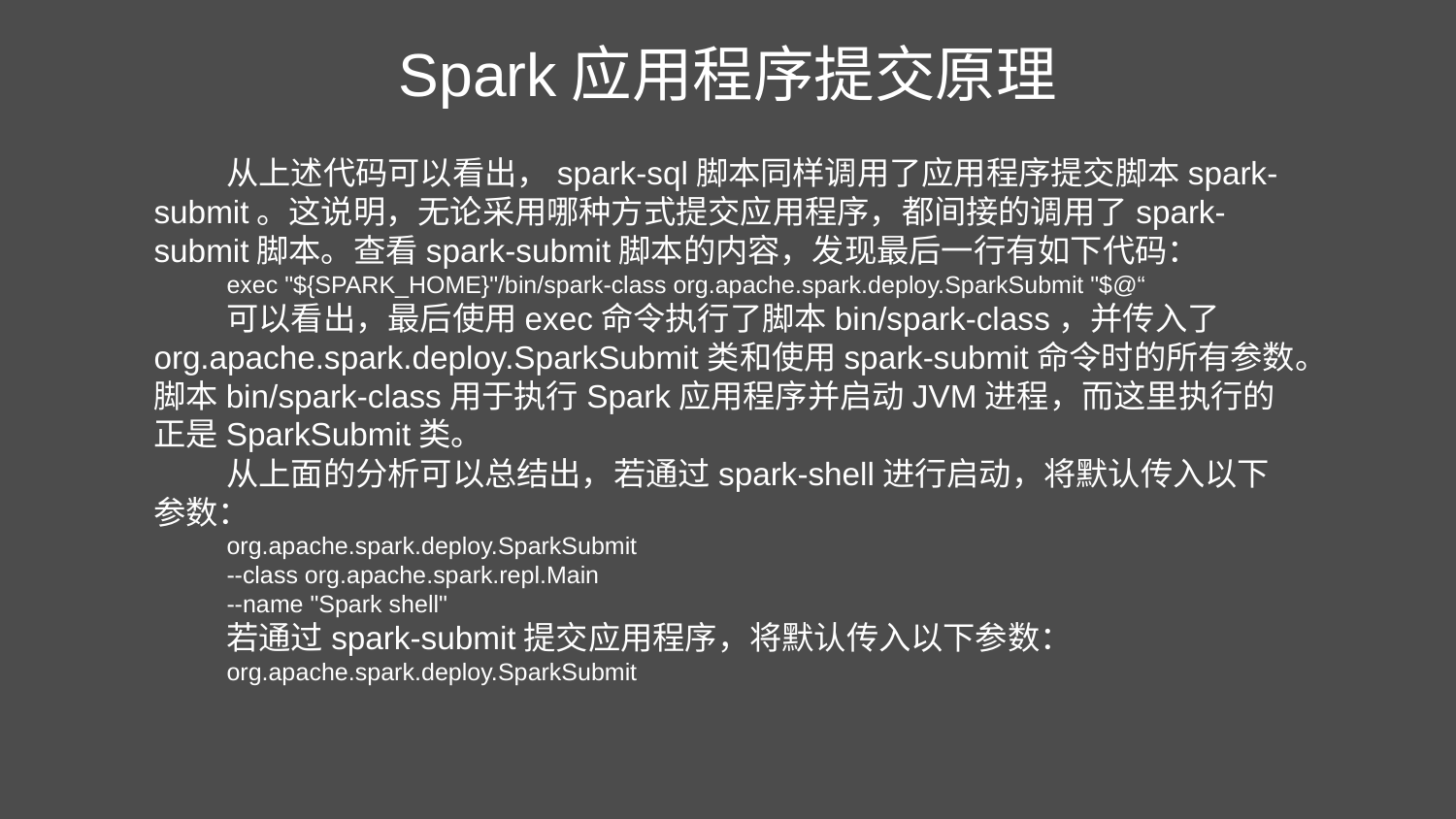

Spark应用程序提交原理

从上述代码可以看出，spark-sql脚本同样调用了应用程序提交脚本spark-submit。这说明，无论采用哪种方式提交应用程序，都间接的调用了spark-submit脚本。查看spark-submit脚本的内容，发现最后一行有如下代码：
exec "${SPARK_HOME}"/bin/spark-class org.apache.spark.deploy.SparkSubmit "$@“
可以看出，最后使用exec命令执行了脚本bin/spark-class，并传入了org.apache.spark.deploy.SparkSubmit类和使用spark-submit命令时的所有参数。脚本bin/spark-class用于执行Spark应用程序并启动JVM进程，而这里执行的正是SparkSubmit类。
从上面的分析可以总结出，若通过spark-shell进行启动，将默认传入以下参数：
org.apache.spark.deploy.SparkSubmit
--class org.apache.spark.repl.Main
--name "Spark shell"
若通过spark-submit提交应用程序，将默认传入以下参数：
org.apache.spark.deploy.SparkSubmit